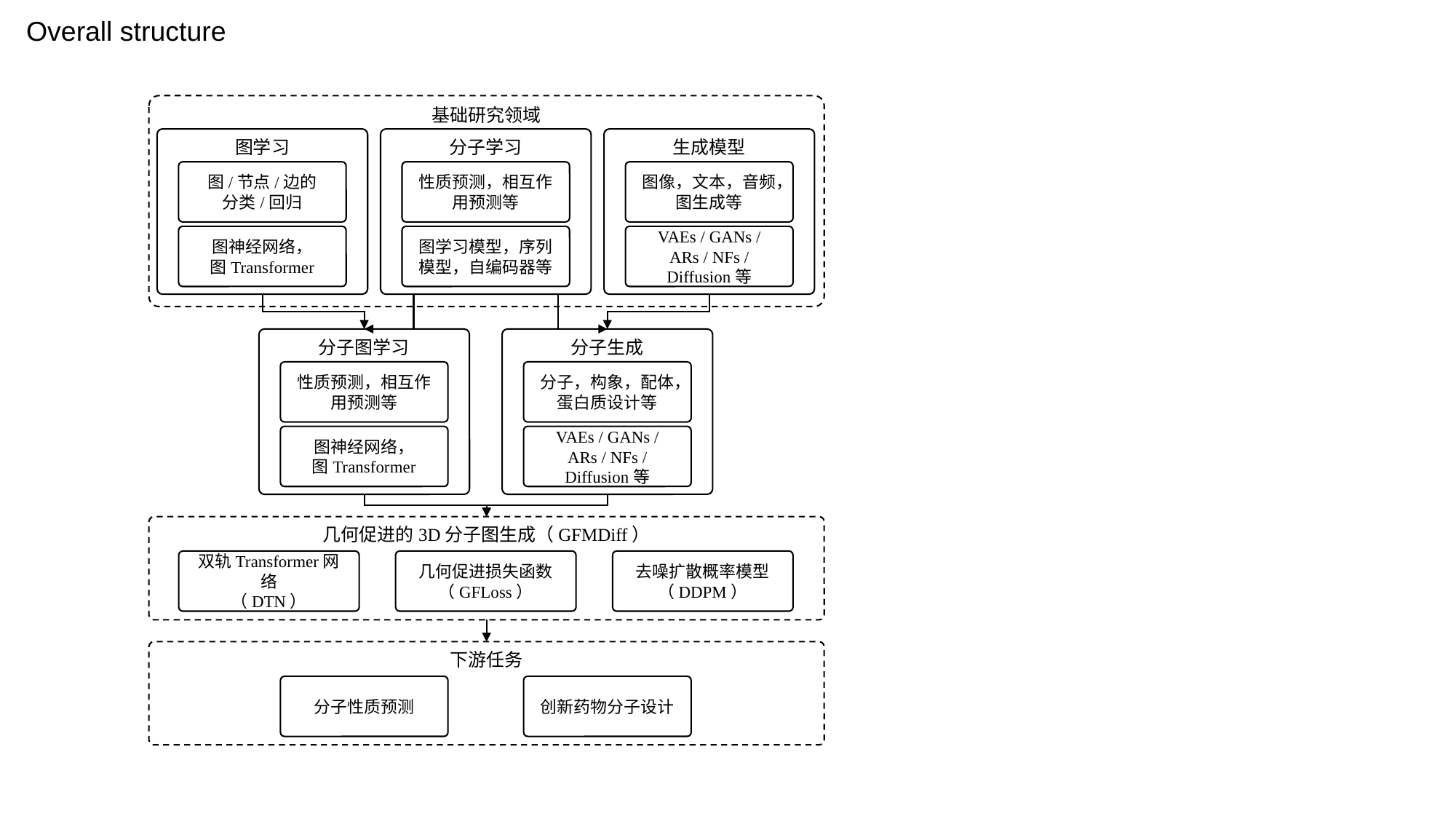

Overall structure
基础研究领域
图学习
分子学习
生成模型
图/节点/边的
分类/回归
性质预测，相互作用预测等
图像，文本，音频，图生成等
图神经网络，
图Transformer
图学习模型，序列模型，自编码器等
VAEs / GANs / ARs / NFs / Diffusion等
分子图学习
分子生成
性质预测，相互作用预测等
分子，构象，配体，蛋白质设计等
图神经网络，
图Transformer
VAEs / GANs / ARs / NFs / Diffusion等
几何促进的3D分子图生成（GFMDiff）
双轨Transformer网络
（DTN）
几何促进损失函数
（GFLoss）
去噪扩散概率模型（DDPM）
下游任务
分子性质预测
创新药物分子设计